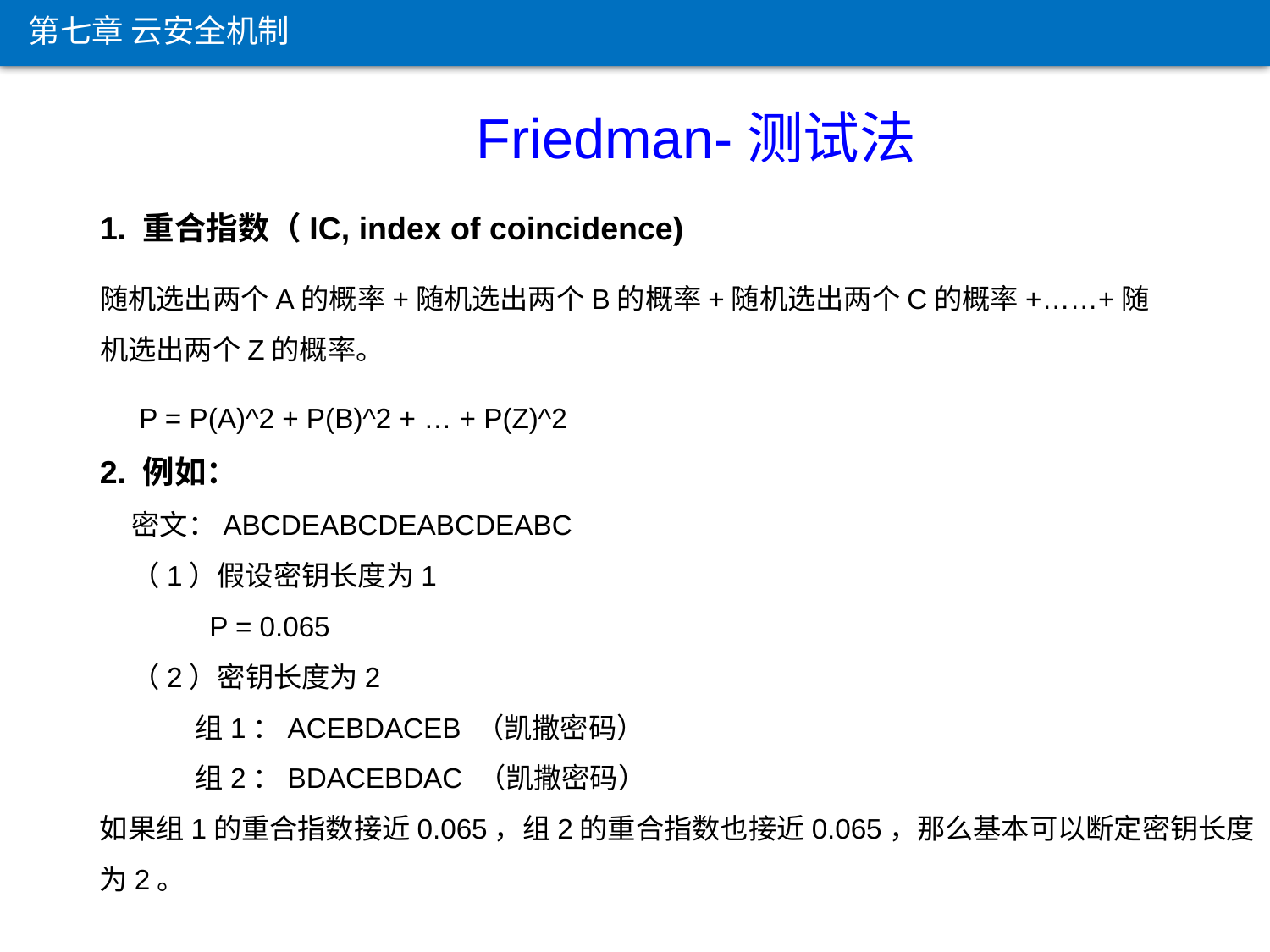

第七章 云安全机制
 Friedman-测试法
1. 重合指数（IC, index of coincidence)
随机选出两个A的概率+随机选出两个B的概率+随机选出两个C的概率+……+随机选出两个Z的概率。
     P = P(A)^2 + P(B)^2 + … + P(Z)^2
2. 例如：
    密文：ABCDEABCDEABCDEABC
    （1）假设密钥长度为1
              P = 0.065
    （2）密钥长度为2
              组1：ACEBDACEB （凯撒密码）
              组2：BDACEBDAC （凯撒密码）
如果组1的重合指数接近0.065，组2的重合指数也接近0.065，那么基本可以断定密钥长度为2。
57